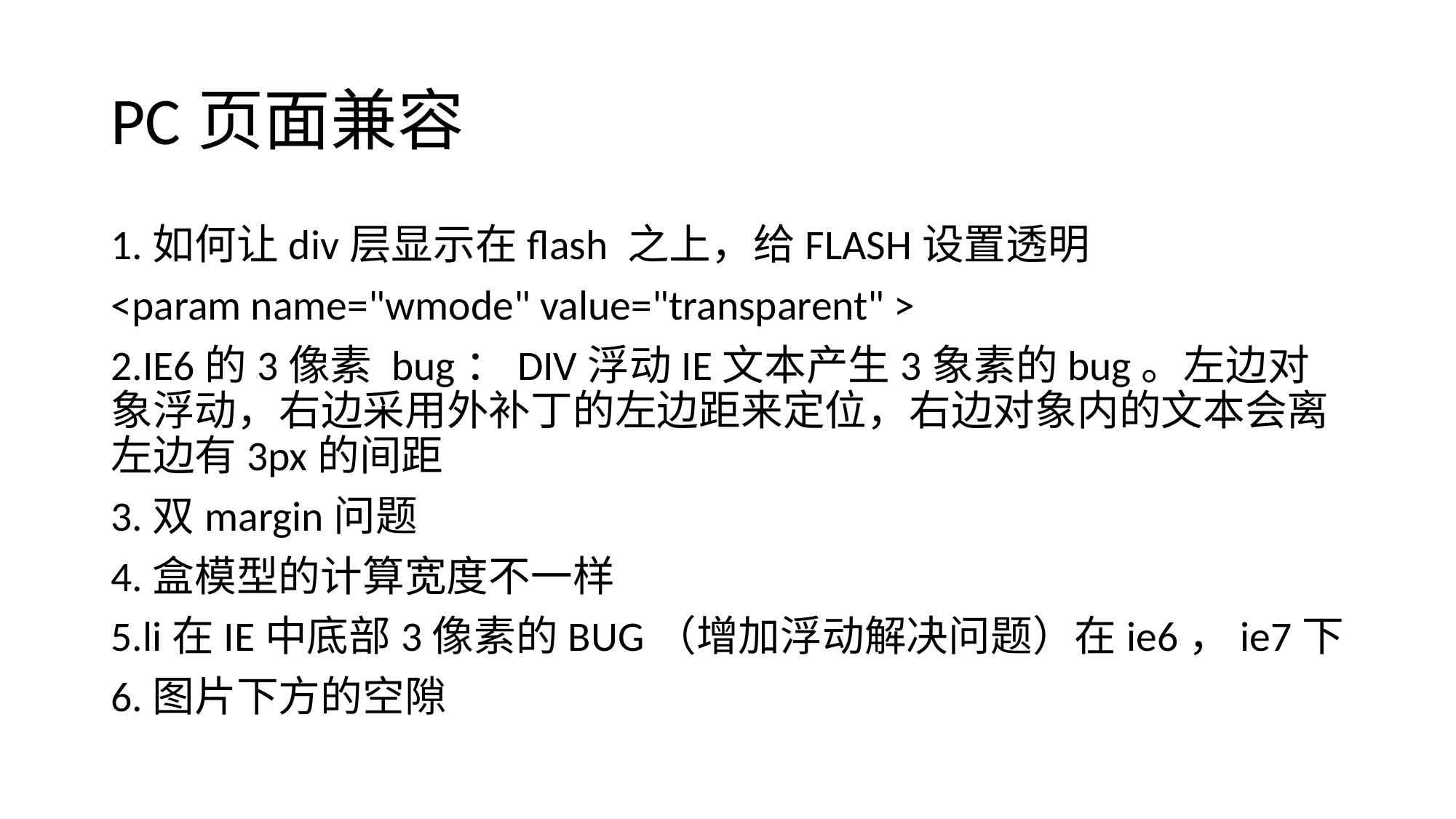

# PC页面兼容
1.如何让div层显示在flash 之上，给FLASH设置透明
<param name="wmode" value="transparent" >
2.IE6的3像素 bug：DIV浮动IE文本产生3象素的bug。左边对象浮动，右边采用外补丁的左边距来定位，右边对象内的文本会离左边有3px的间距
3.双margin问题
4.盒模型的计算宽度不一样
5.li在IE中底部3像素的BUG（增加浮动解决问题）在ie6，ie7下
6.图片下方的空隙